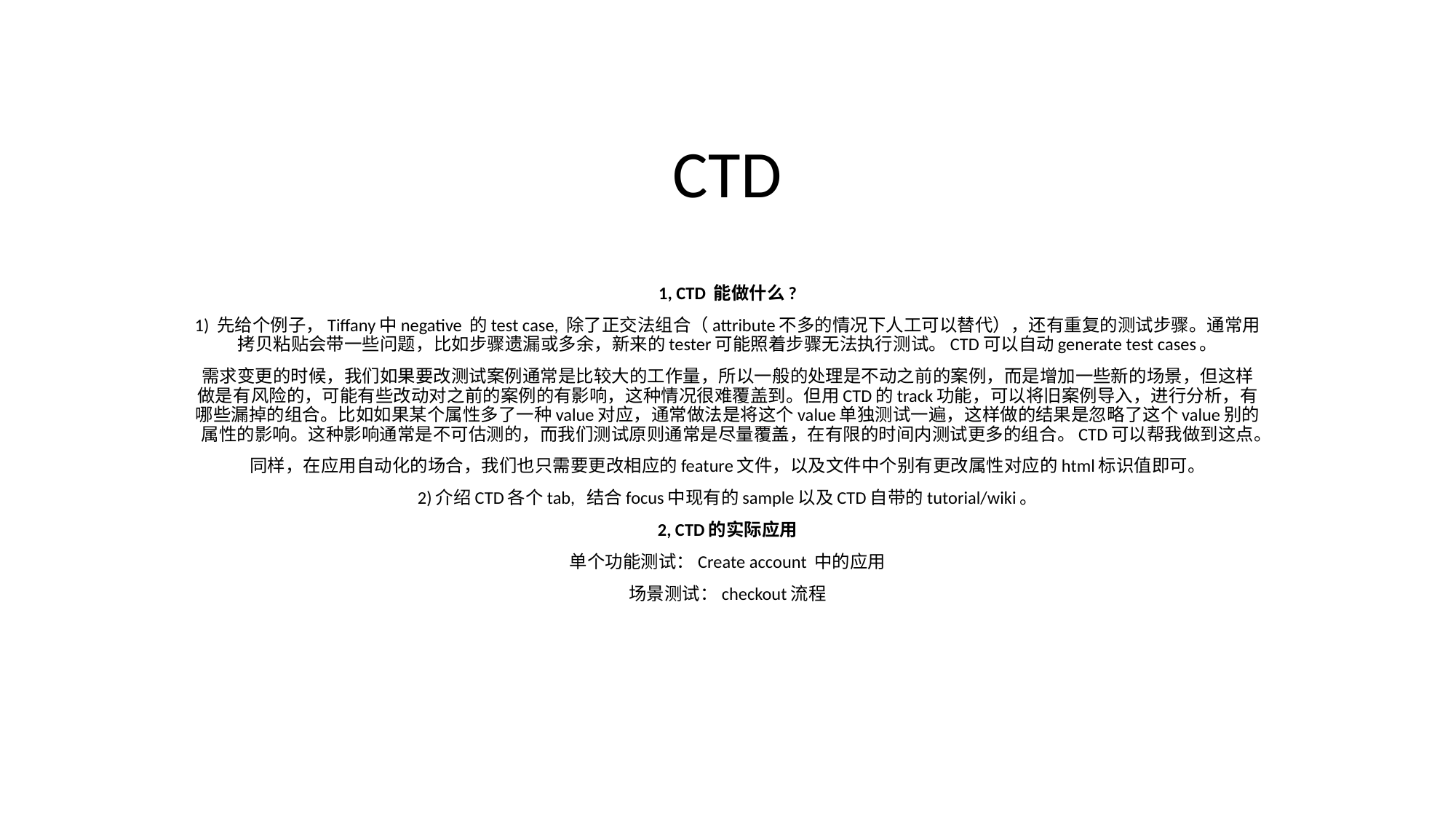

# CTD
1, CTD 能做什么?
1) 先给个例子，Tiffany中negative 的test case, 除了正交法组合（attribute不多的情况下人工可以替代），还有重复的测试步骤。通常用拷贝粘贴会带一些问题，比如步骤遗漏或多余，新来的tester可能照着步骤无法执行测试。CTD可以自动generate test cases。
需求变更的时候，我们如果要改测试案例通常是比较大的工作量，所以一般的处理是不动之前的案例，而是增加一些新的场景，但这样做是有风险的，可能有些改动对之前的案例的有影响，这种情况很难覆盖到。但用CTD的track功能，可以将旧案例导入，进行分析，有哪些漏掉的组合。比如如果某个属性多了一种value对应，通常做法是将这个value单独测试一遍，这样做的结果是忽略了这个value别的属性的影响。这种影响通常是不可估测的，而我们测试原则通常是尽量覆盖，在有限的时间内测试更多的组合。CTD可以帮我做到这点。
同样，在应用自动化的场合，我们也只需要更改相应的feature文件，以及文件中个别有更改属性对应的html标识值即可。
2)介绍CTD各个tab,  结合focus中现有的sample以及CTD自带的tutorial/wiki。
2, CTD的实际应用
单个功能测试：Create account 中的应用
场景测试：checkout流程